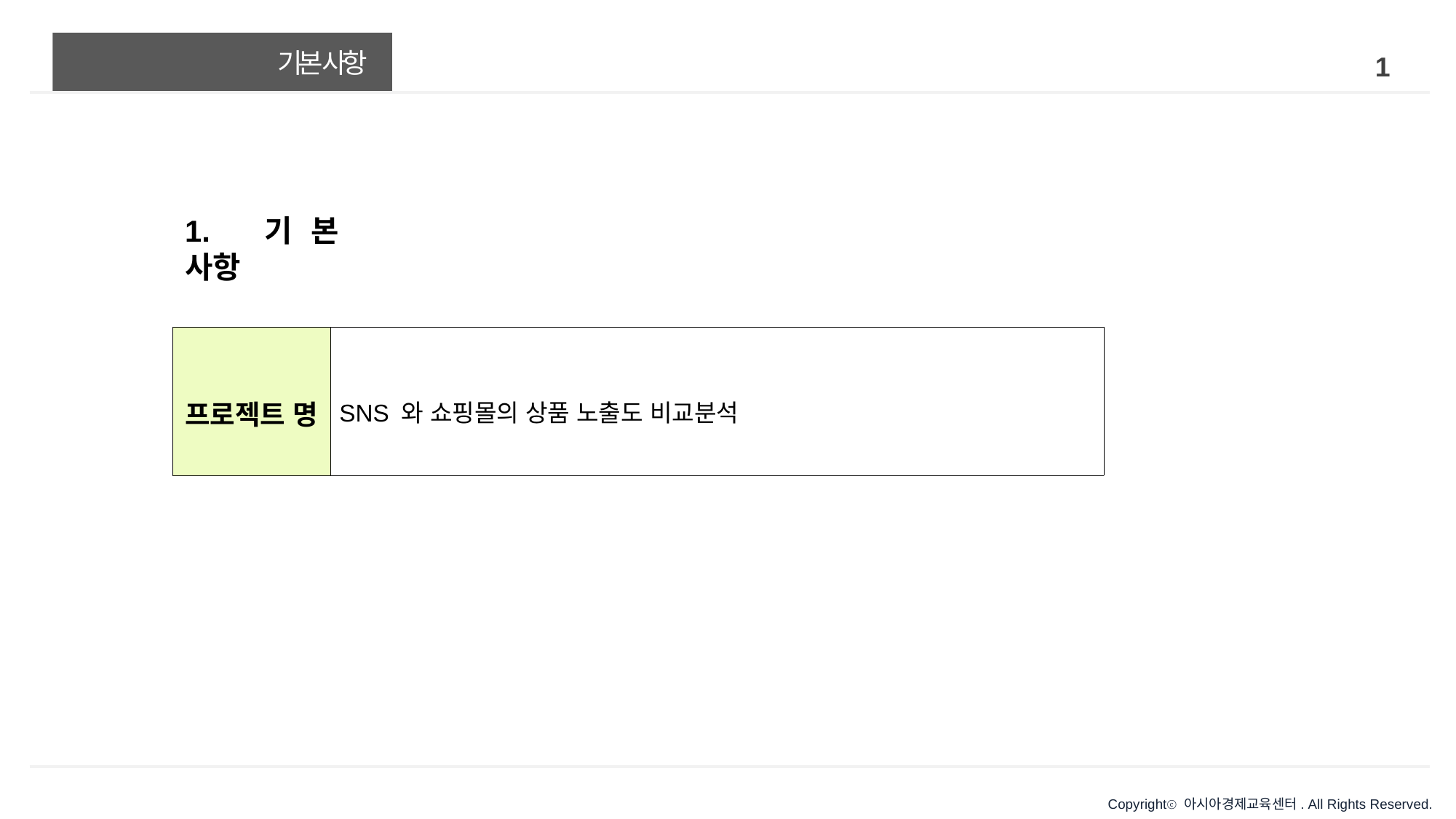

# 기본 사항
1
1. 기본 사항

| 프로젝트 명 | SNS 와 쇼핑몰의 상품 노출도 비교분석 |
| --- | --- |